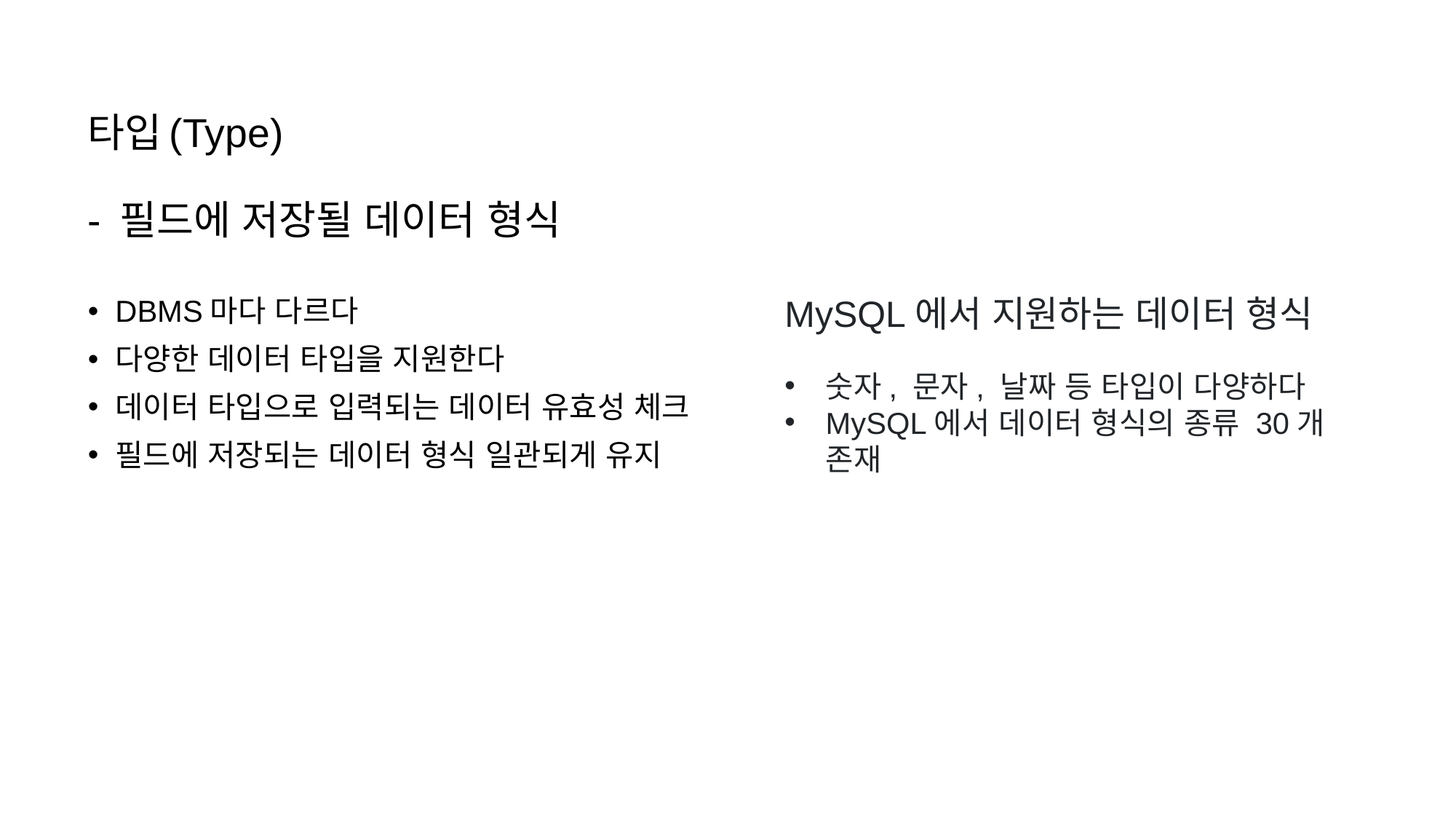

# 타입(Type) - 필드에 저장될 데이터 형식
DBMS마다 다르다
다양한 데이터 타입을 지원한다
데이터 타입으로 입력되는 데이터 유효성 체크
필드에 저장되는 데이터 형식 일관되게 유지
MySQL에서 지원하는 데이터 형식

숫자, 문자, 날짜 등 타입이 다양하다
MySQL에서 데이터 형식의 종류 30개 존재